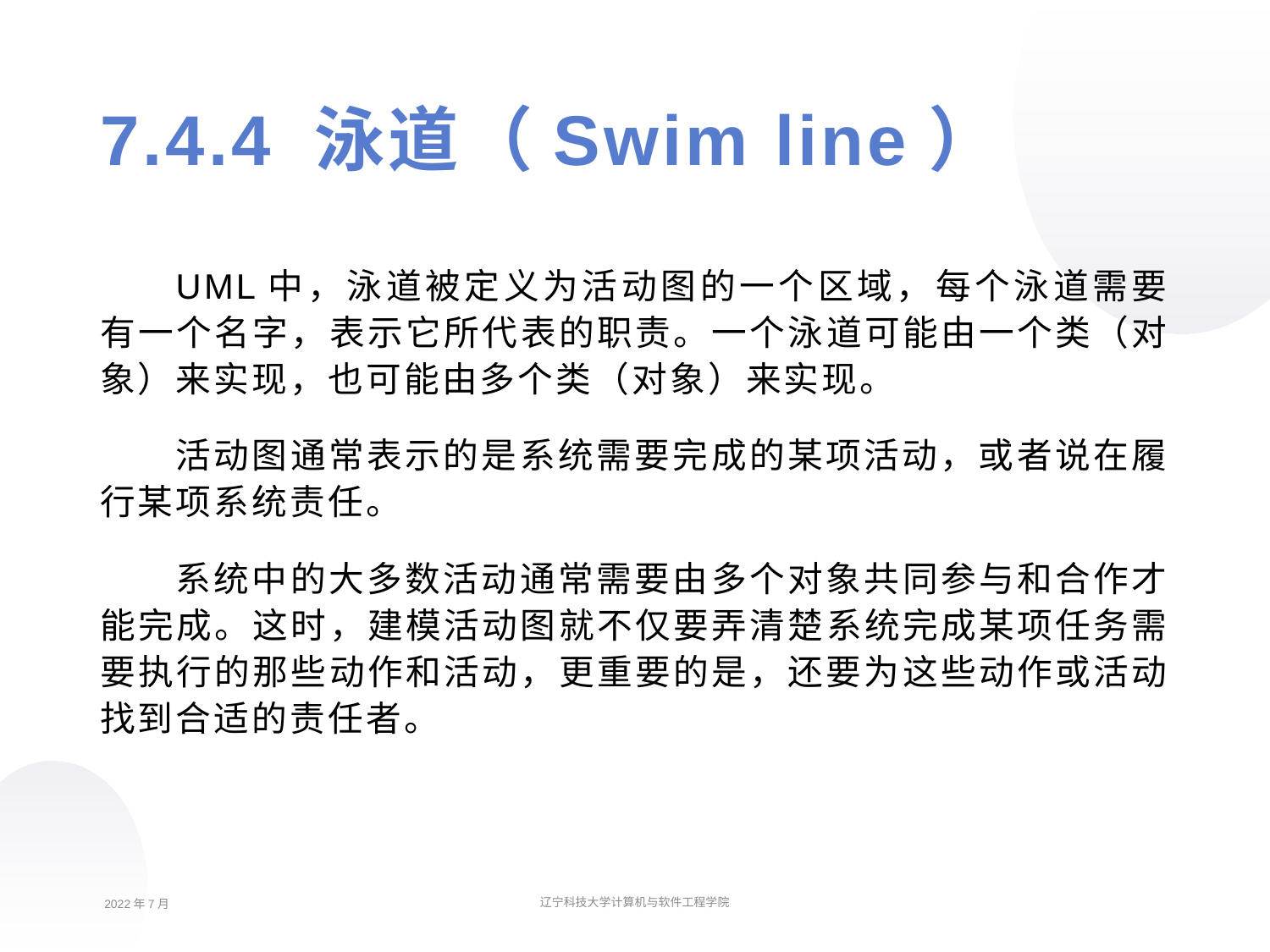

7.4.4 泳道（Swim line）
UML中，泳道被定义为活动图的一个区域，每个泳道需要有一个名字，表示它所代表的职责。一个泳道可能由一个类（对象）来实现，也可能由多个类（对象）来实现。
活动图通常表示的是系统需要完成的某项活动，或者说在履行某项系统责任。
系统中的大多数活动通常需要由多个对象共同参与和合作才能完成。这时，建模活动图就不仅要弄清楚系统完成某项任务需要执行的那些动作和活动，更重要的是，还要为这些动作或活动找到合适的责任者。

2022年7月
辽宁科技大学计算机与软件工程学院
92